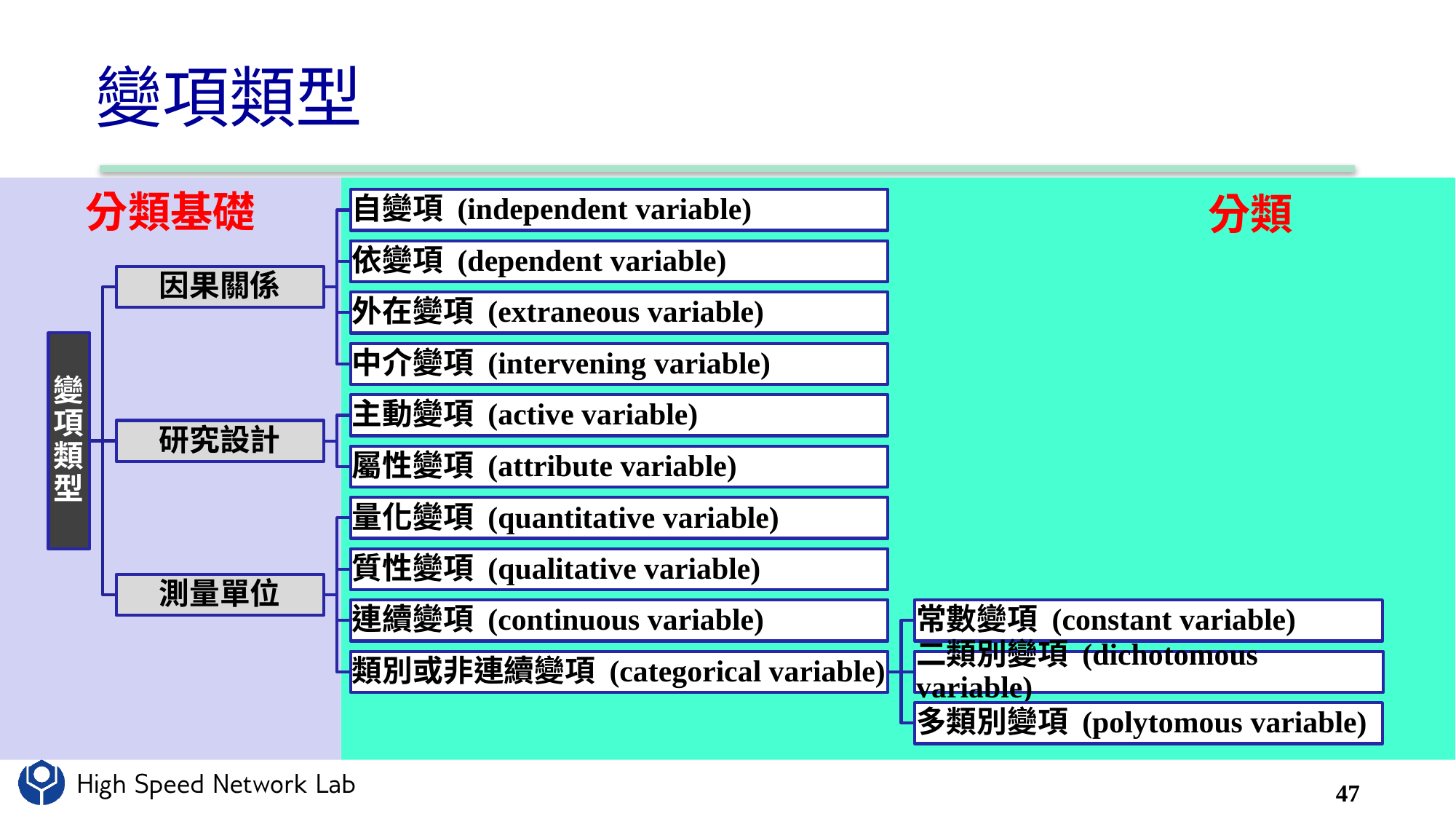

# 變項類型

分類基礎
分類

變項類型
因果關係
自變項 (independent variable)
依變項 (dependent variable)
外在變項 (extraneous variable)
中介變項 (intervening variable)
研究設計
主動變項 (active variable)
屬性變項 (attribute variable)
測量單位
量化變項 (quantitative variable)
質性變項 (qualitative variable)
連續變項 (continuous variable)
類別或非連續變項 (categorical variable)
常數變項 (constant variable)
二類別變項 (dichotomous variable)
多類別變項 (polytomous variable)
47